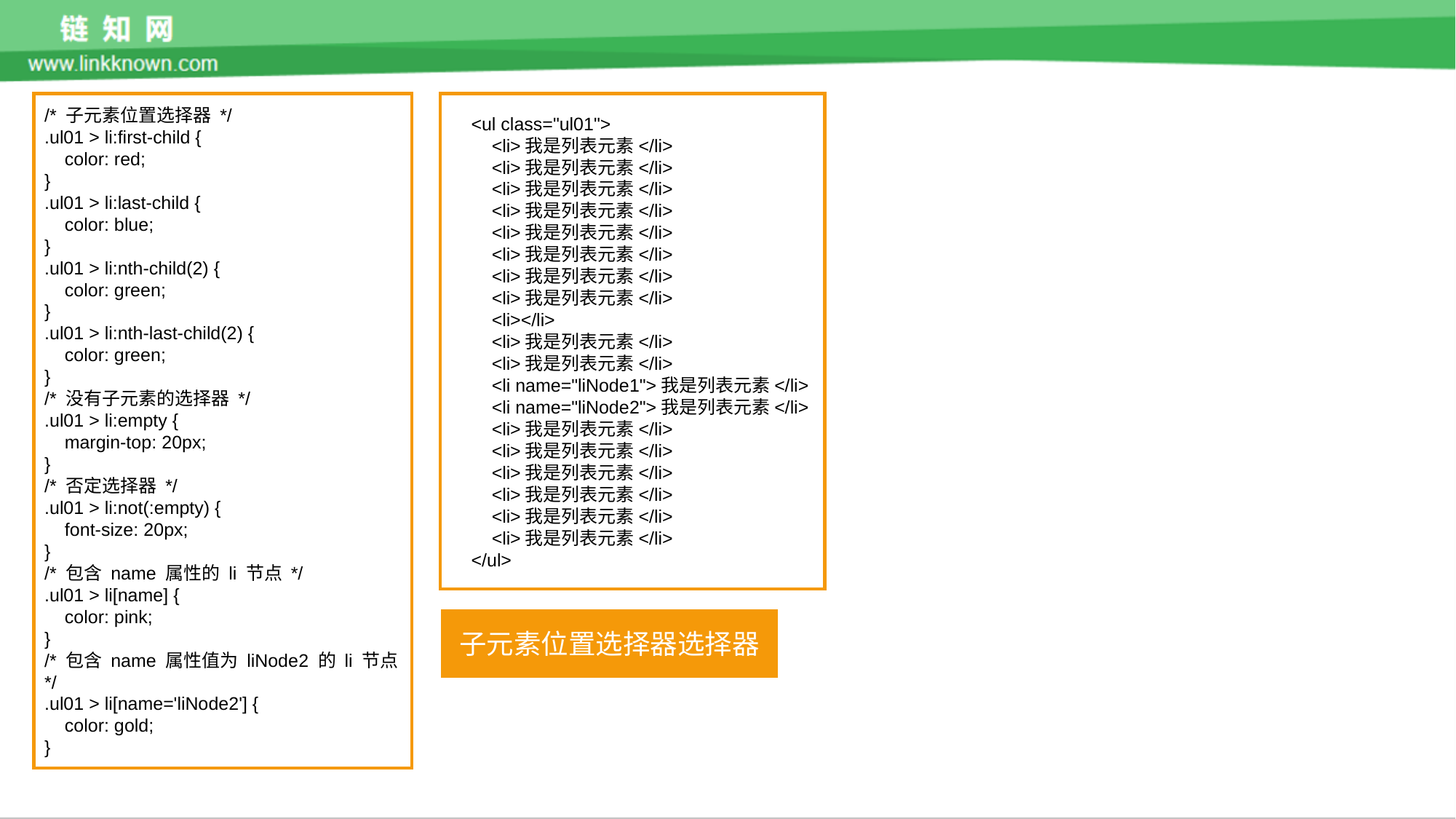

/* 子元素位置选择器 */
.ul01 > li:first-child {
    color: red;
}
.ul01 > li:last-child {
    color: blue;
}
.ul01 > li:nth-child(2) {
    color: green;
}
.ul01 > li:nth-last-child(2) {
    color: green;
}
/* 没有子元素的选择器 */
.ul01 > li:empty {
    margin-top: 20px;
}
/* 否定选择器 */
.ul01 > li:not(:empty) {
    font-size: 20px;
}
/* 包含 name 属性的 li 节点 */
.ul01 > li[name] {
    color: pink;
}
/* 包含 name 属性值为 liNode2 的 li 节点*/
.ul01 > li[name='liNode2'] {
    color: gold;
}
    <ul class="ul01">
        <li>我是列表元素</li>
        <li>我是列表元素</li>
        <li>我是列表元素</li>
        <li>我是列表元素</li>
        <li>我是列表元素</li>
        <li>我是列表元素</li>
        <li>我是列表元素</li>
        <li>我是列表元素</li>
        <li></li>
        <li>我是列表元素</li>
        <li>我是列表元素</li>
        <li name="liNode1">我是列表元素</li>
        <li name="liNode2">我是列表元素</li>
        <li>我是列表元素</li>
        <li>我是列表元素</li>
        <li>我是列表元素</li>
        <li>我是列表元素</li>
        <li>我是列表元素</li>
        <li>我是列表元素</li>
    </ul>
子元素位置选择器选择器